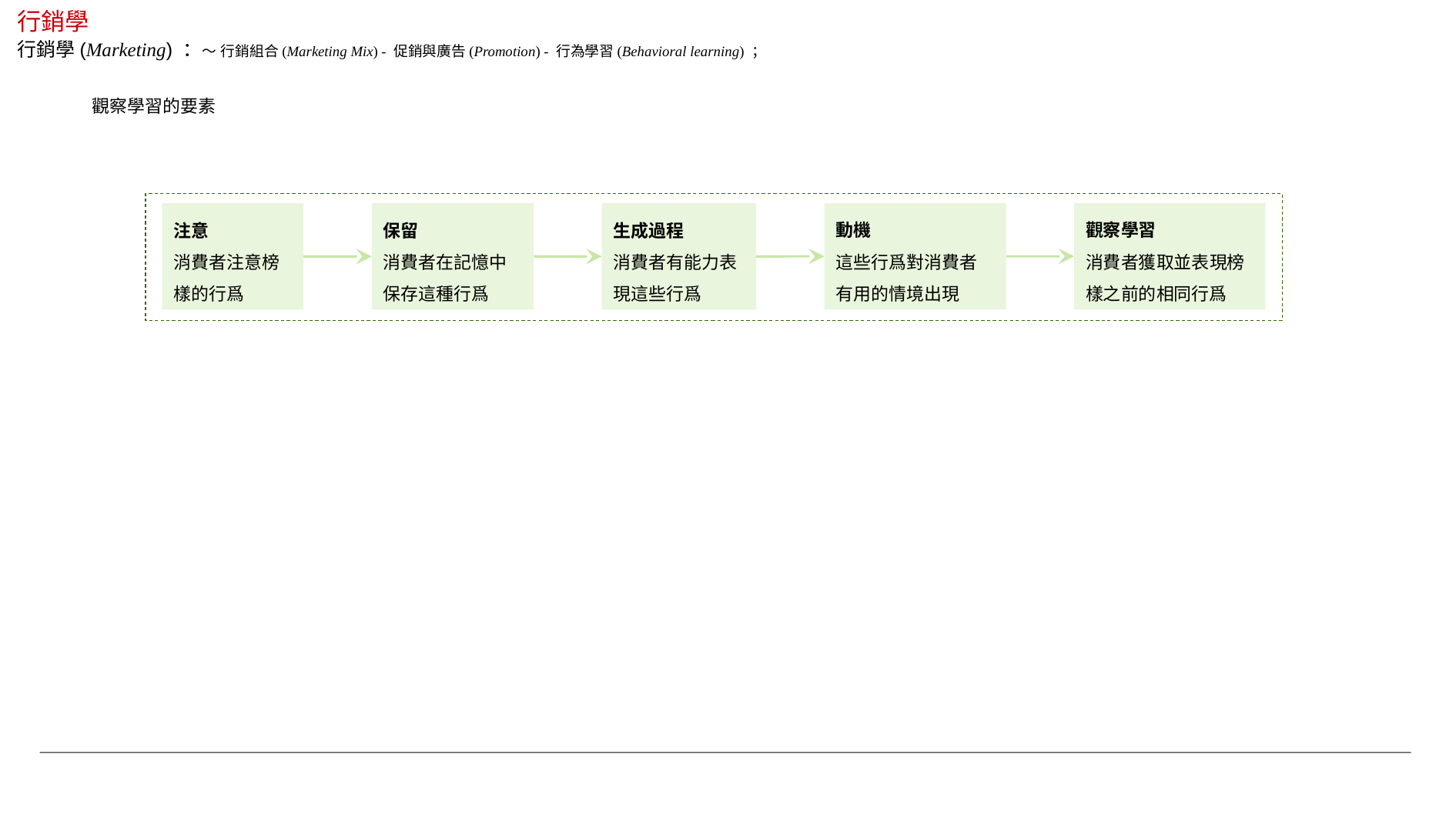

行銷學
行銷學(Marketing) ：～ 行銷組合(Marketing Mix) - 促銷與廣告(Promotion) - 行為學習(Behavioral learning) ；
觀察學習的要素

動機
這些行爲對消費者有用的情境出現
觀察學習
消費者獲取並表現榜樣之前的相同行爲
注意
消費者注意榜樣的行爲
保留
消費者在記憶中保存這種行爲
生成過程
消費者有能力表現這些行爲